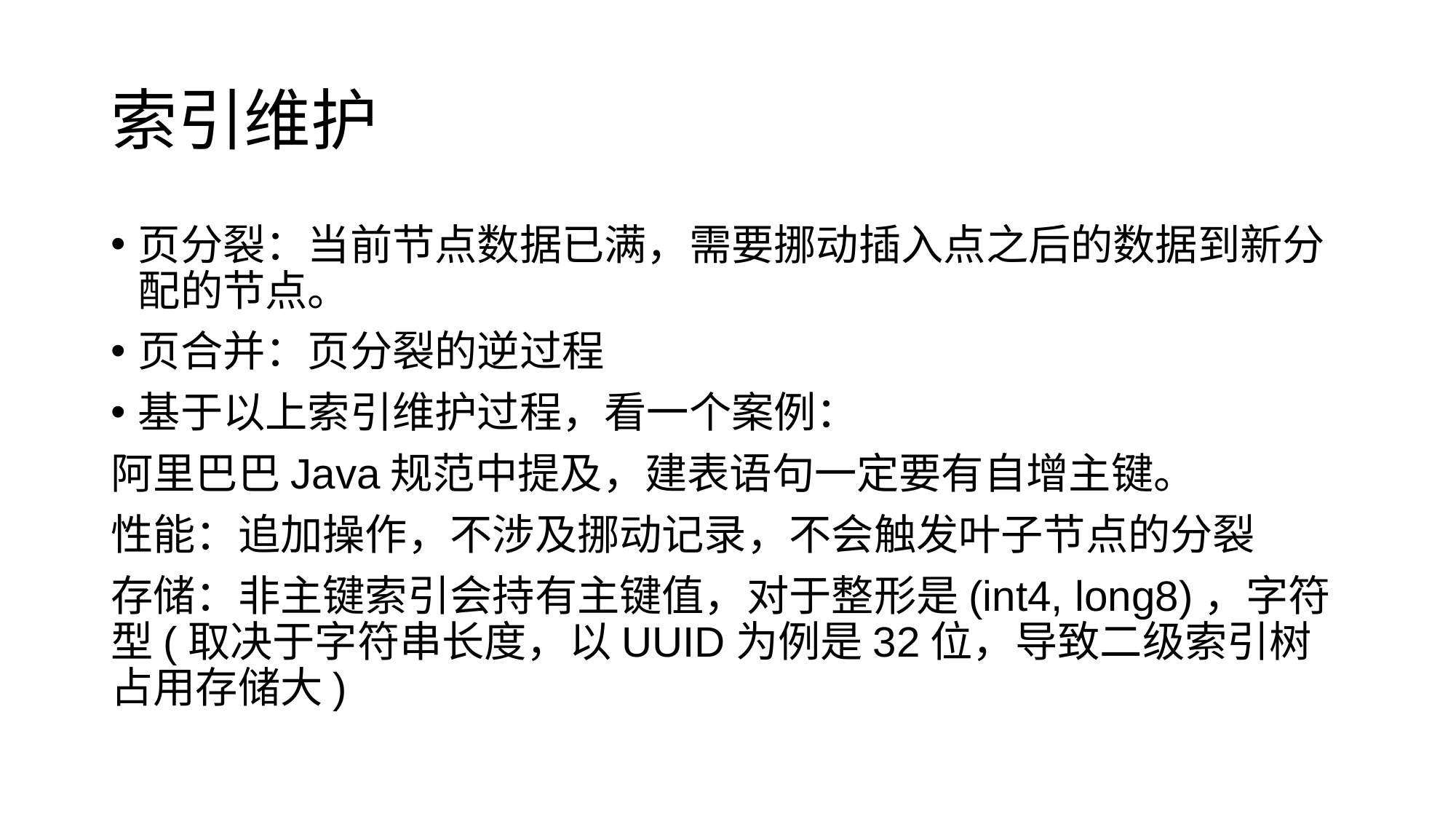

# 索引维护
页分裂：当前节点数据已满，需要挪动插入点之后的数据到新分配的节点。
页合并：页分裂的逆过程
基于以上索引维护过程，看一个案例：
阿里巴巴Java规范中提及，建表语句一定要有自增主键。
性能：追加操作，不涉及挪动记录，不会触发叶子节点的分裂
存储：非主键索引会持有主键值，对于整形是(int4, long8)，字符型(取决于字符串长度，以UUID为例是32位，导致二级索引树占用存储大)